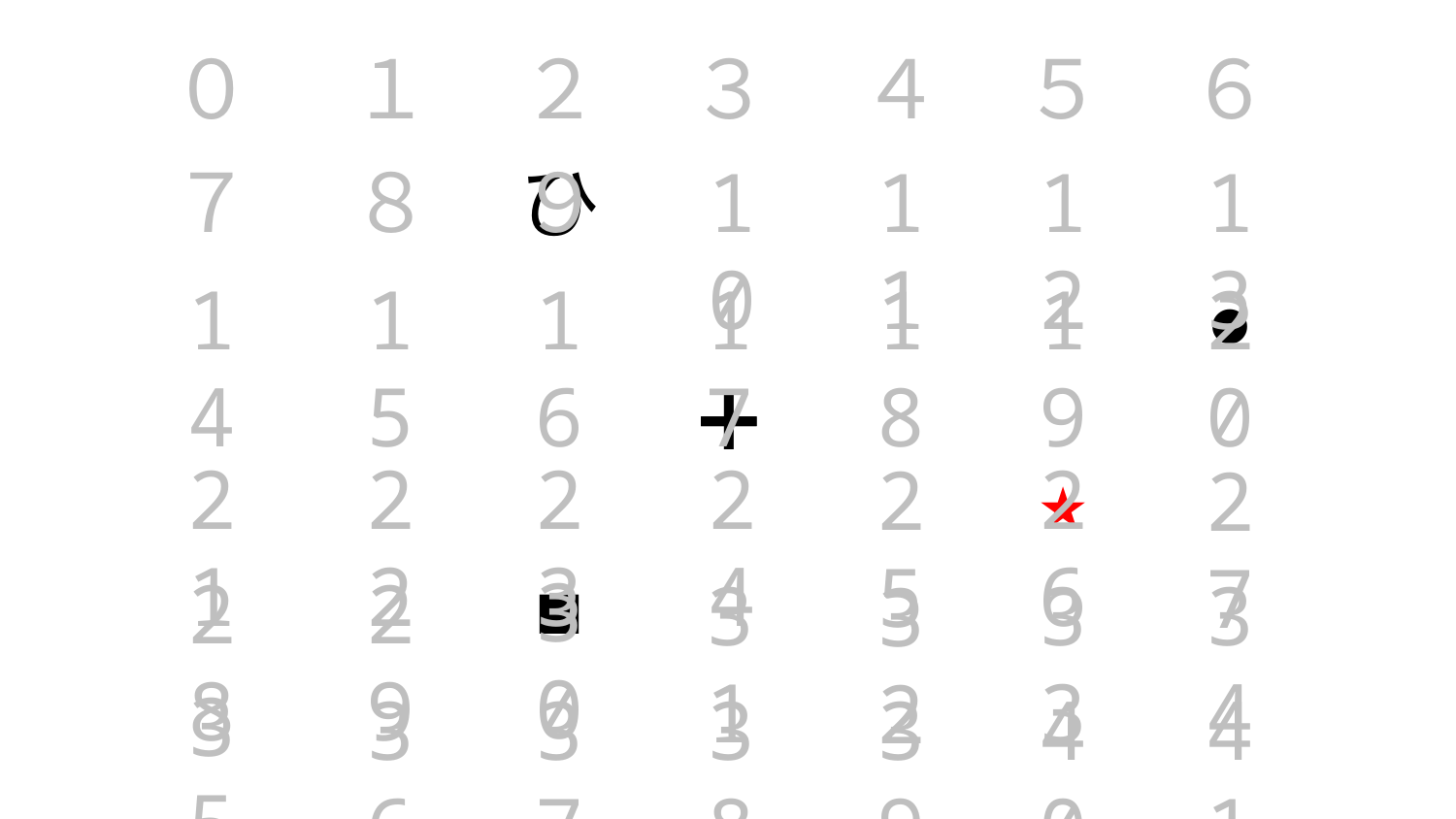

０
１
２
３
４
５
６
７
８
ひ
９
10
11
12
13
14
15
16
17
18
19
●
20
➕
➕
24
21
22
★
26
23
25
27
30
28
29
■
31
33
34
32
35
36
37
38
39
40
41